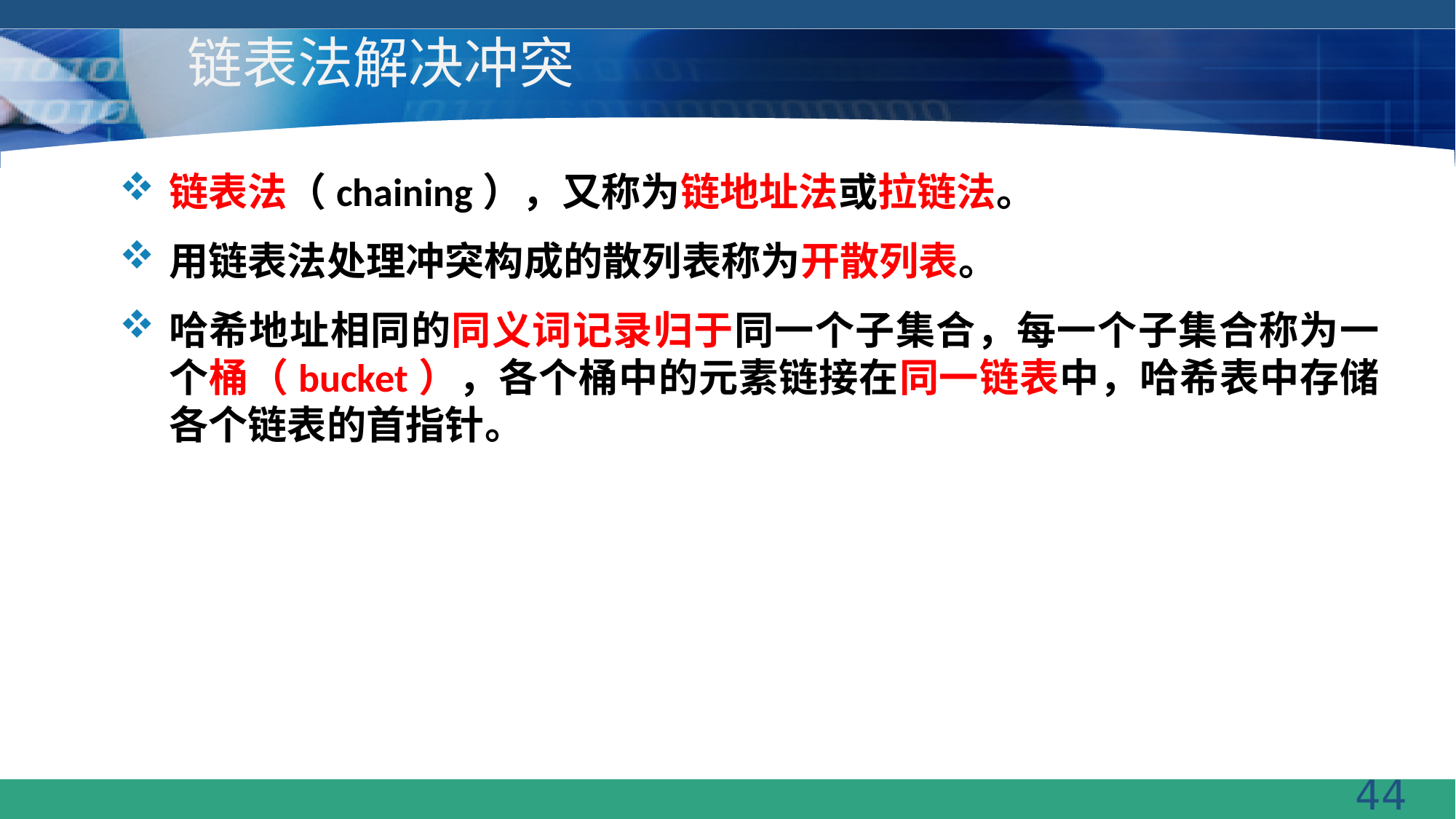

# 链表法解决冲突
链表法（chaining），又称为链地址法或拉链法。
用链表法处理冲突构成的散列表称为开散列表。
哈希地址相同的同义词记录归于同一个子集合，每一个子集合称为一个桶（bucket），各个桶中的元素链接在同一链表中，哈希表中存储各个链表的首指针。